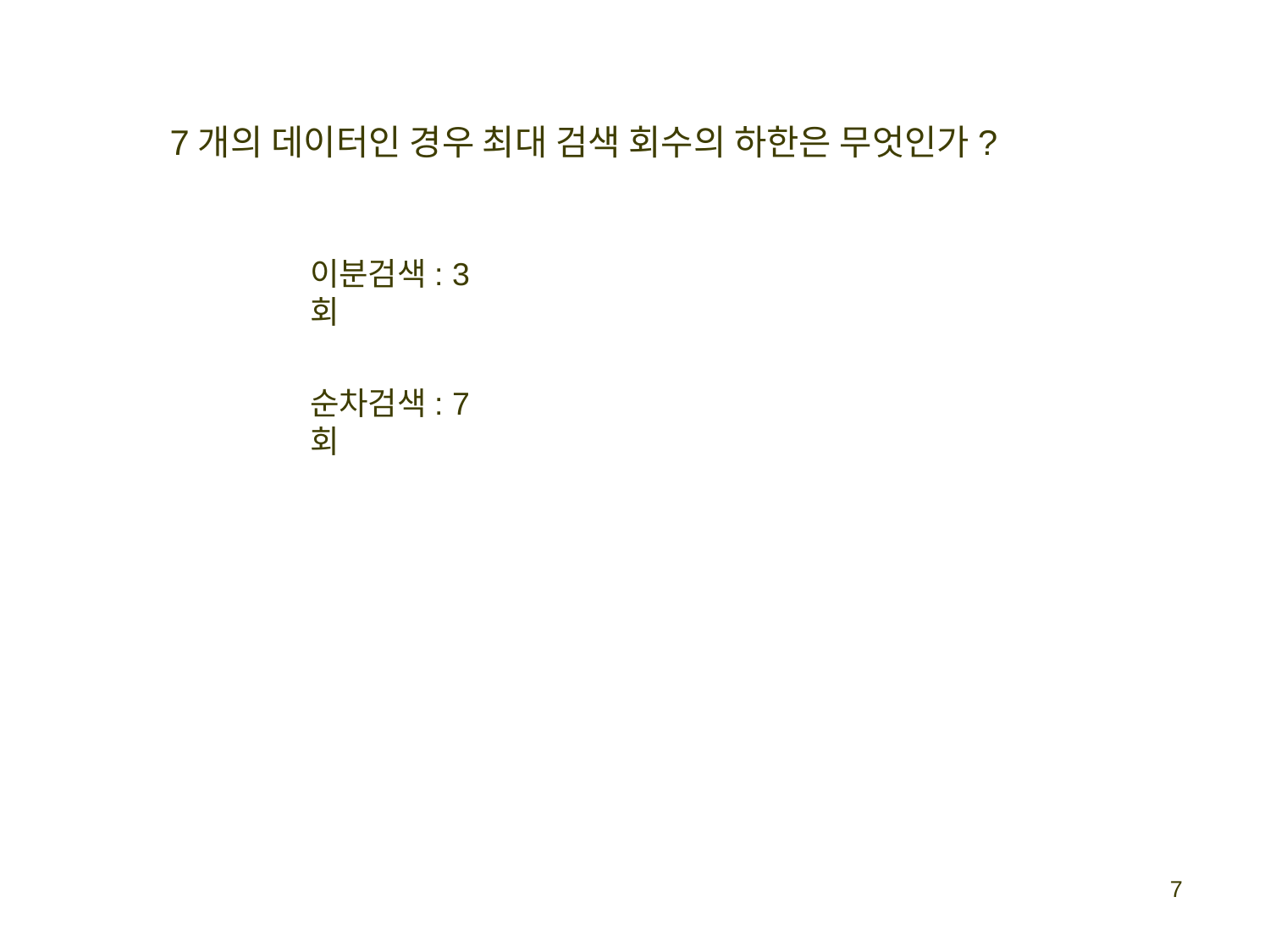

# 7개의 데이터인 경우 최대 검색 회수의 하한은 무엇인가?
이분검색: 3회
순차검색: 7회
7